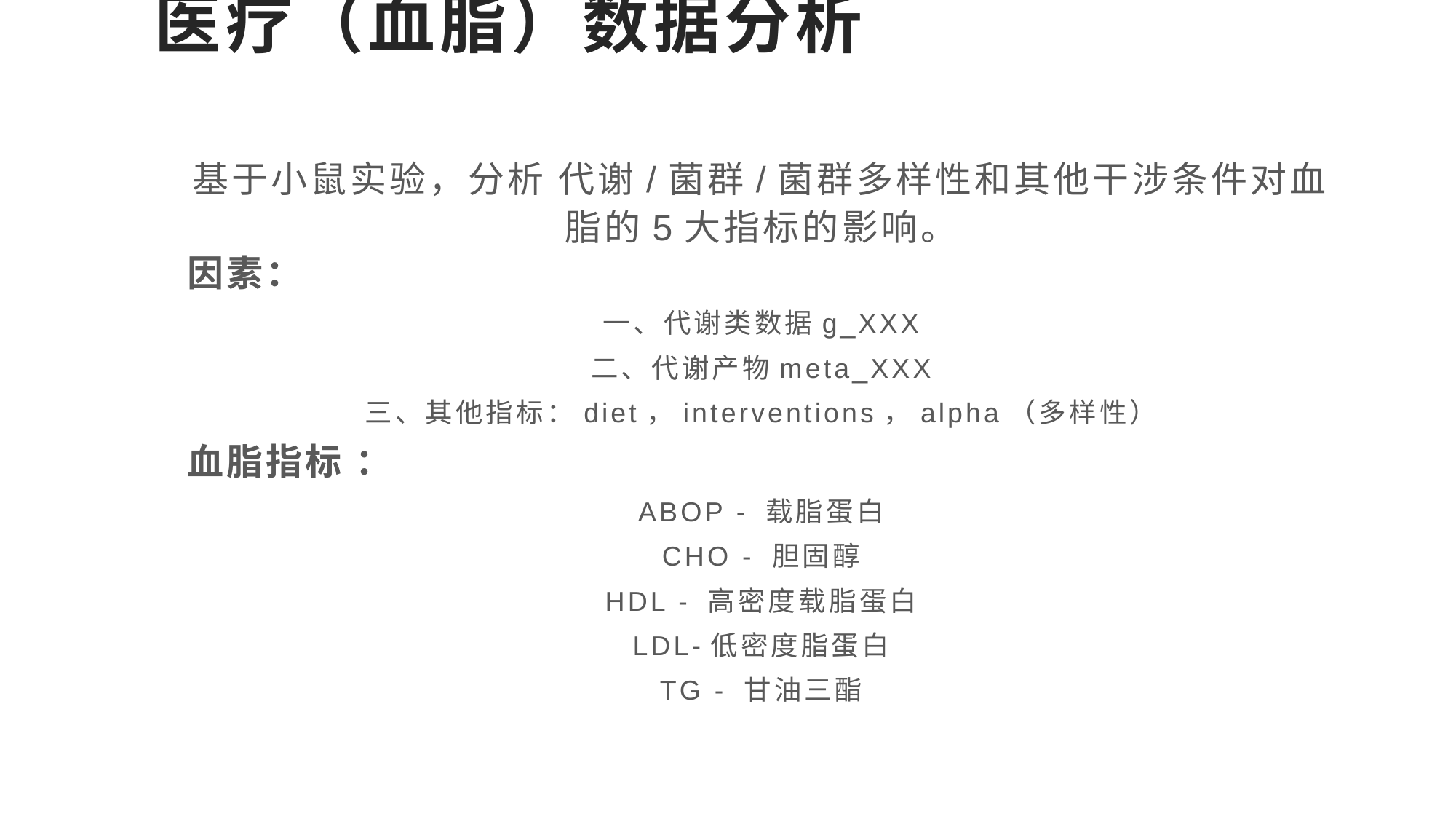

# 医疗（血脂）数据分析
基于小鼠实验，分析 代谢/菌群/菌群多样性和其他干涉条件对血脂的5大指标的影响。
因素：
一、代谢类数据g_XXX
二、代谢产物meta_XXX
三、其他指标：diet，interventions，alpha（多样性）
血脂指标 ：
ABOP - 载脂蛋白
CHO - 胆固醇
HDL - 高密度载脂蛋白
LDL-低密度脂蛋白
TG - 甘油三酯